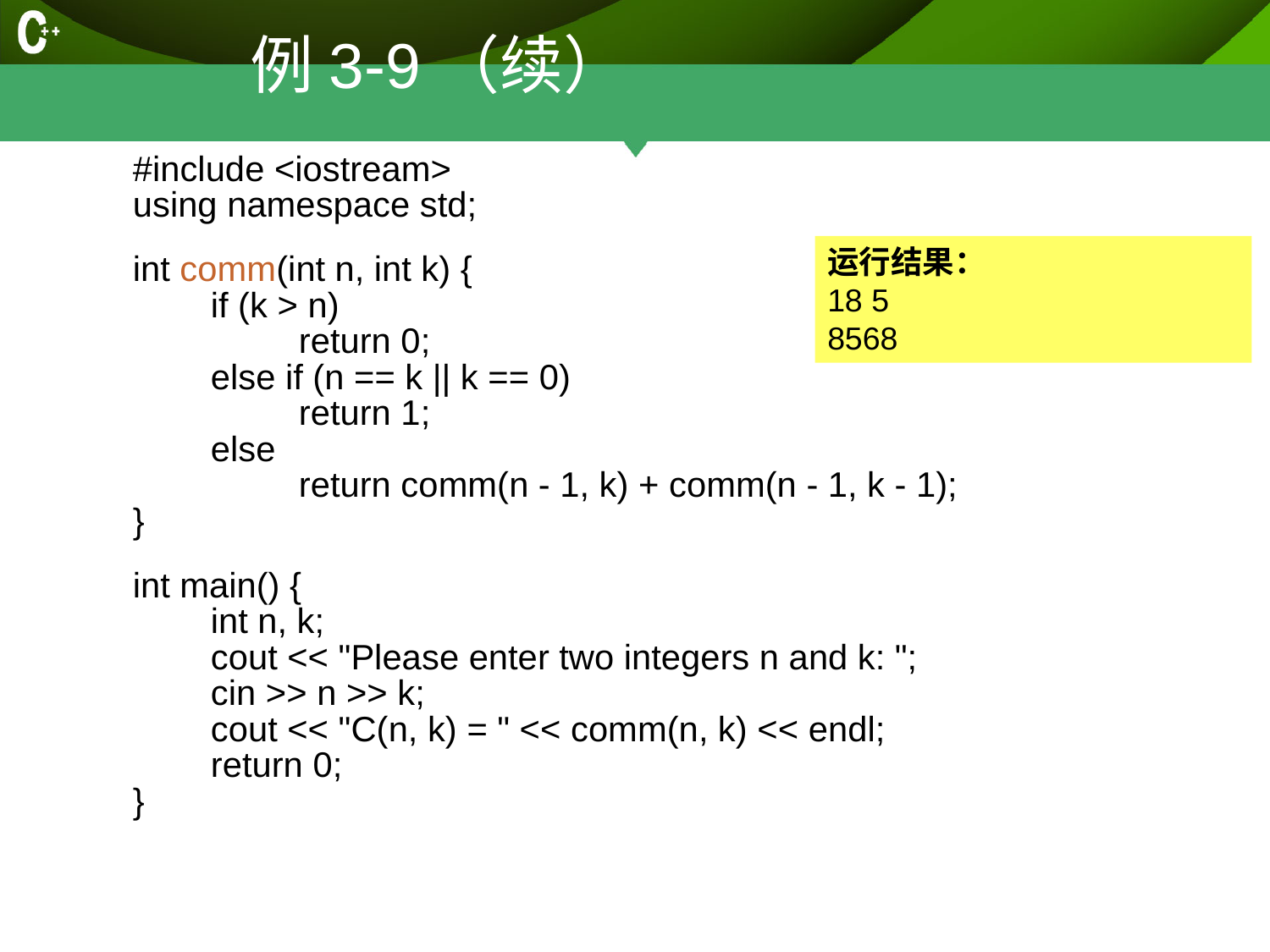

# 例3-9（续）
#include <iostream>
using namespace std;

int comm(int n, int k) {
        if (k > n)
	    return 0;
        else if (n == k || k == 0)
	    return 1;
        else
	    return comm(n - 1, k) + comm(n - 1, k - 1);
}

int main() {
        int n, k;
        cout << "Please enter two integers n and k: ";
        cin >> n >> k;
        cout << "C(n, k) = " << comm(n, k) << endl;
        return 0;
}
运行结果：
18 5
8568